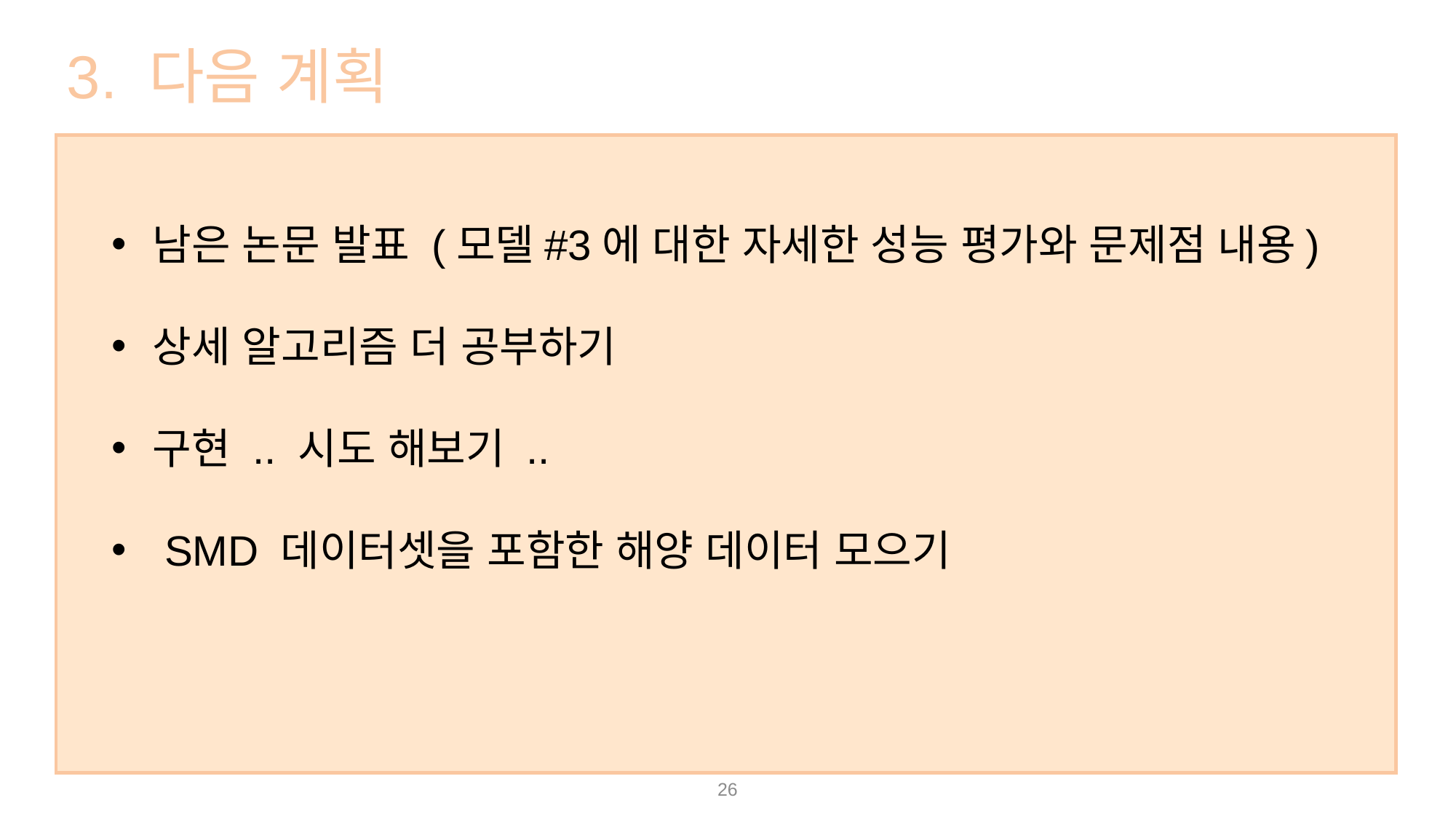

3. 다음 계획

남은 논문 발표 (모델#3에 대한 자세한 성능 평가와 문제점 내용)
상세 알고리즘 더 공부하기
구현 .. 시도 해보기 ..
 SMD 데이터셋을 포함한 해양 데이터 모으기

26